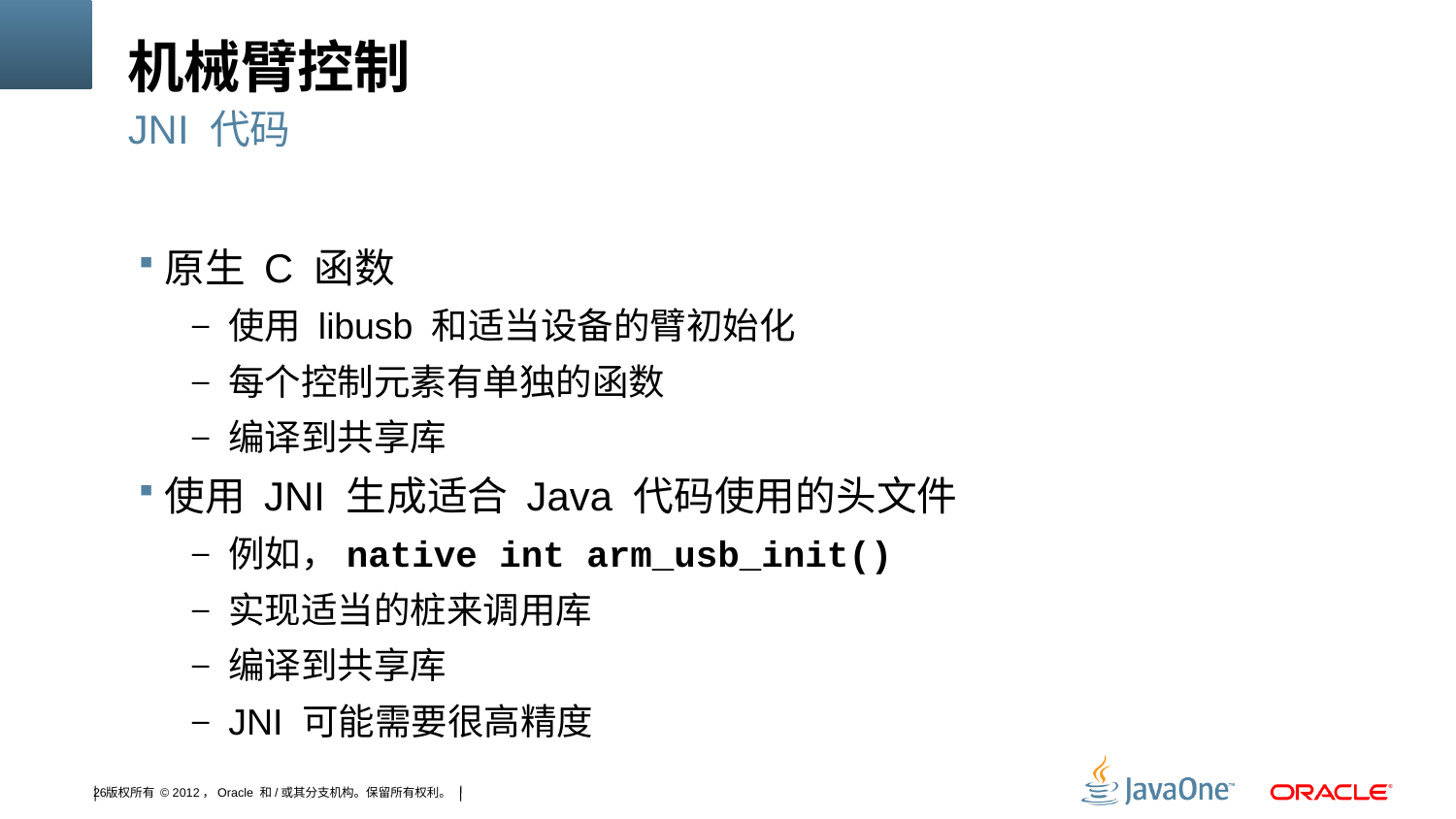

# 机械臂控制
JNI 代码
原生 C 函数
使用 libusb 和适当设备的臂初始化
每个控制元素有单独的函数
编译到共享库
使用 JNI 生成适合 Java 代码使用的头文件
例如，native int arm_usb_init()
实现适当的桩来调用库
编译到共享库
JNI 可能需要很高精度